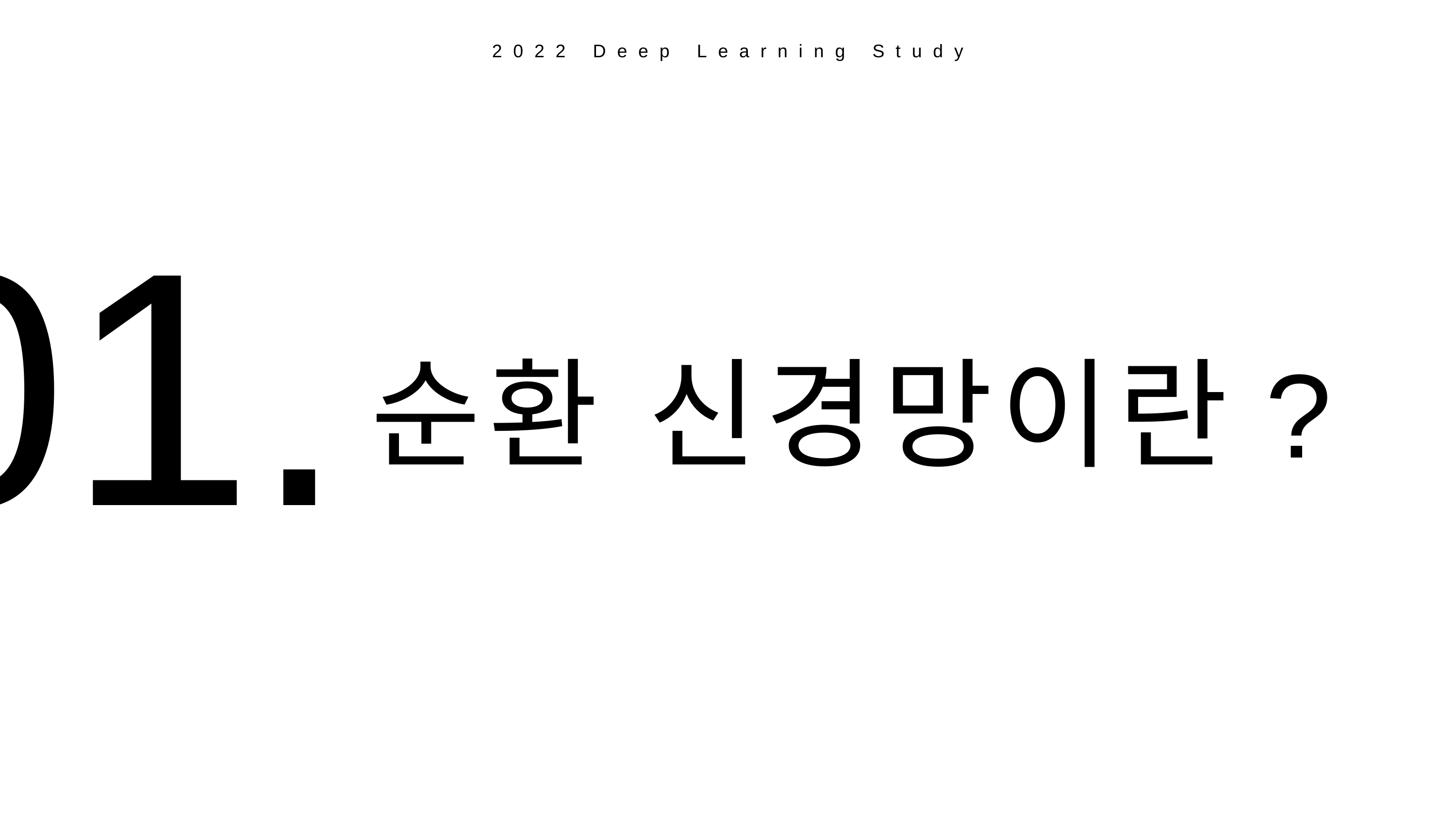

2022 Deep Learning Study
01.
순환 신경망이란?